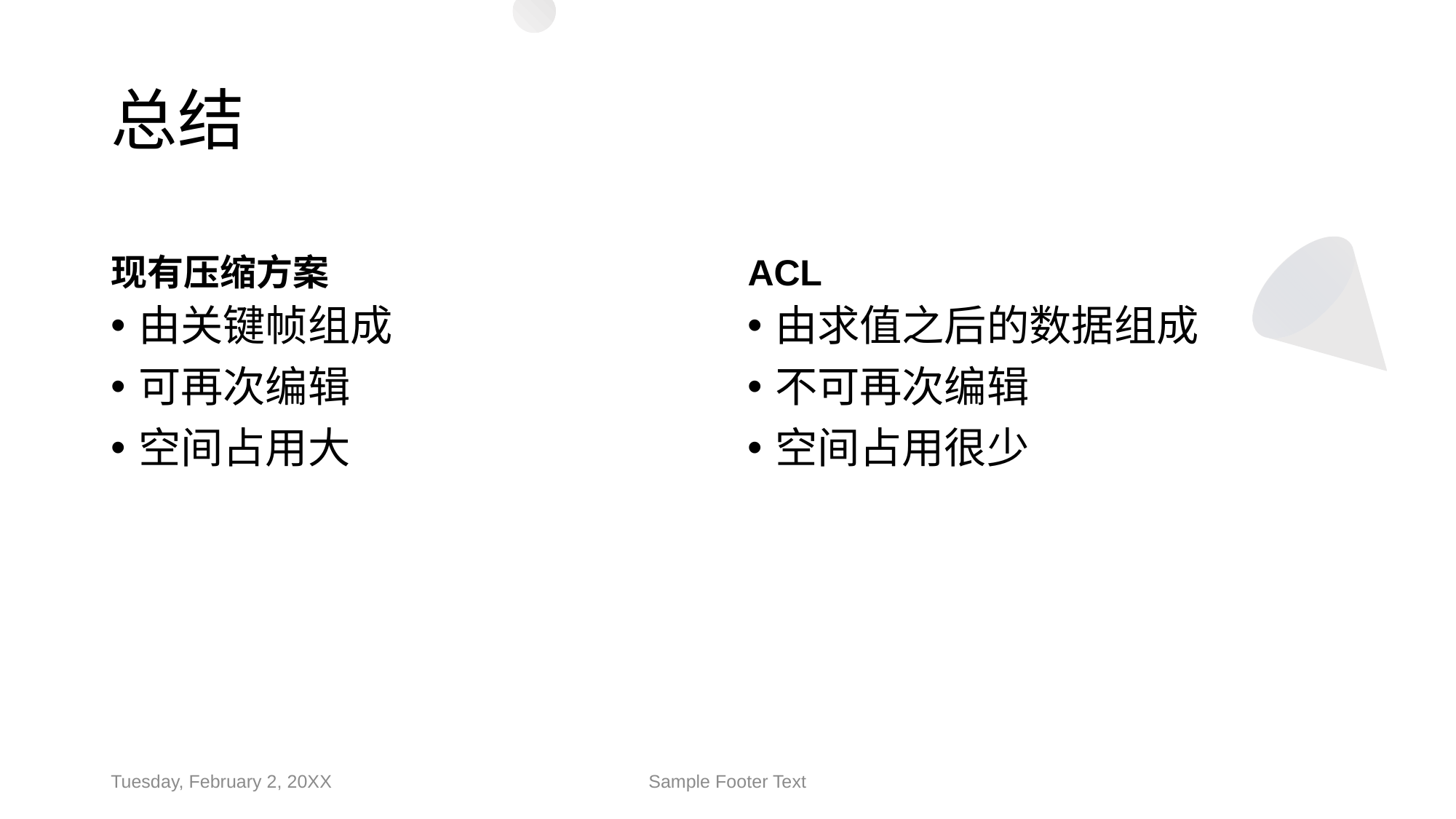

# 总结
现有压缩方案
ACL

由关键帧组成
可再次编辑
空间占用大
由求值之后的数据组成
不可再次编辑
空间占用很少
Tuesday, February 2, 20XX
Sample Footer Text
11